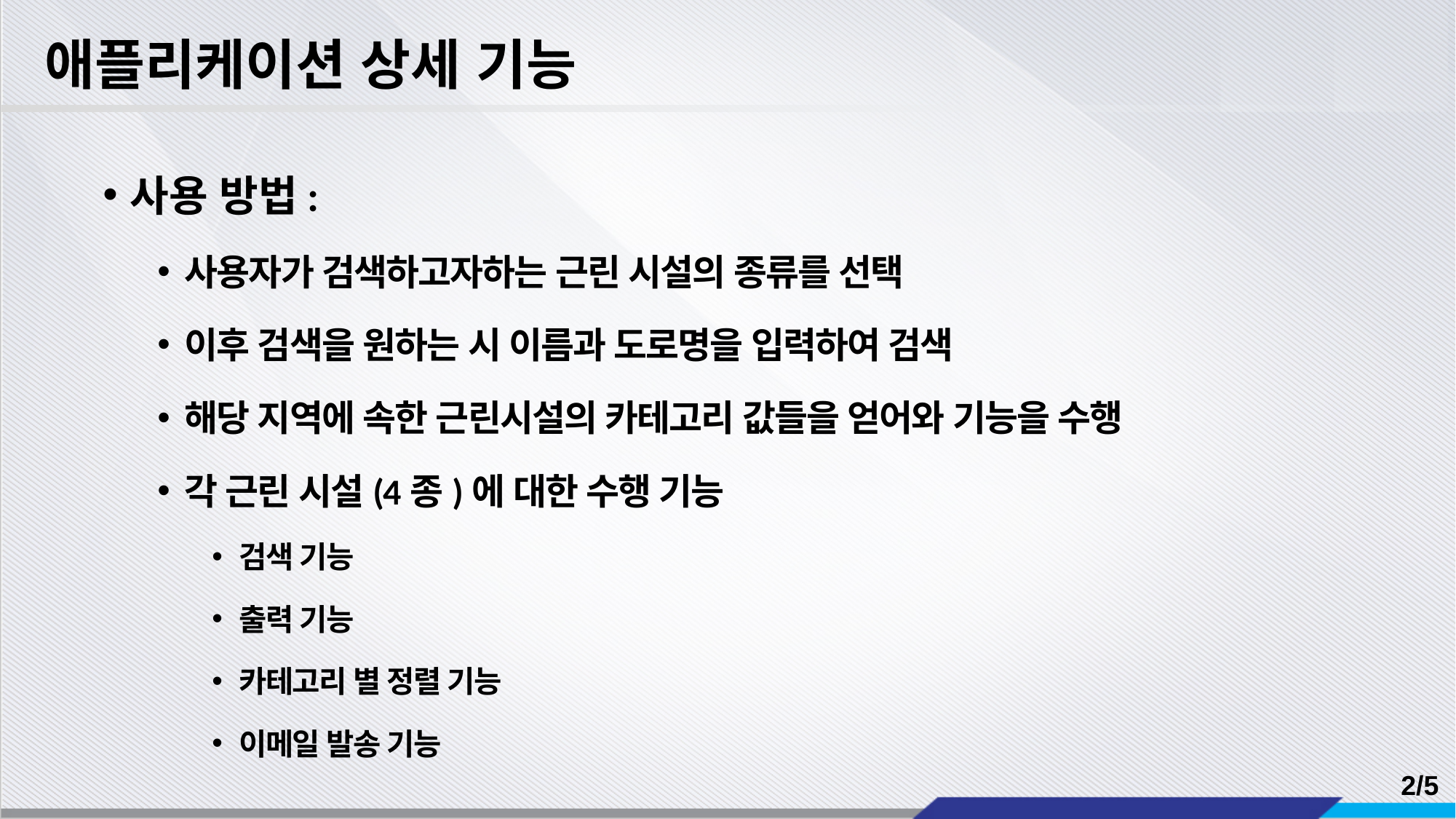

# 애플리케이션 상세 기능

사용 방법:
사용자가 검색하고자하는 근린 시설의 종류를 선택
이후 검색을 원하는 시 이름과 도로명을 입력하여 검색
해당 지역에 속한 근린시설의 카테고리 값들을 얻어와 기능을 수행
각 근린 시설(4종)에 대한 수행 기능
검색 기능
출력 기능
카테고리 별 정렬 기능
이메일 발송 기능
2/5